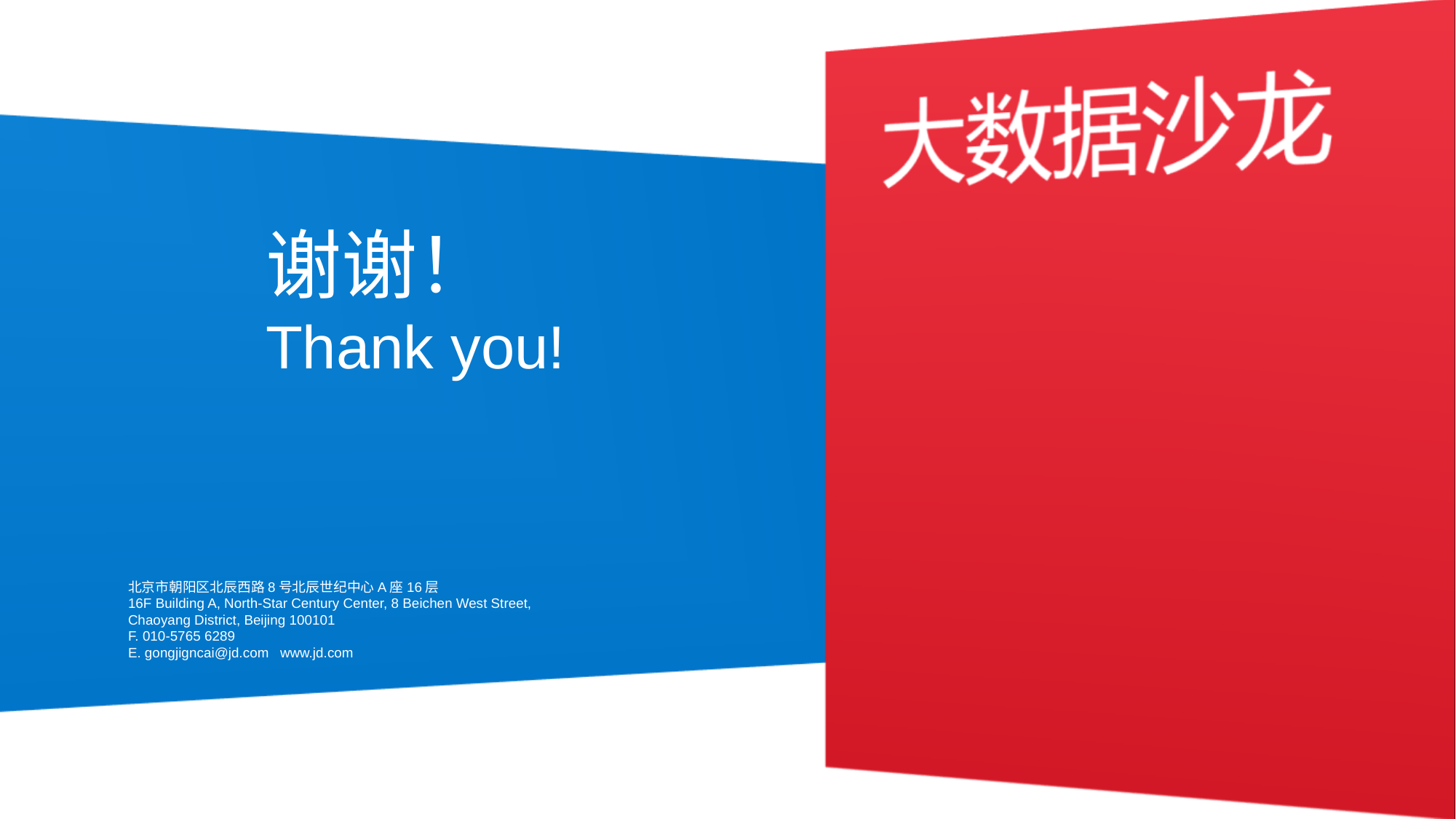

谢谢！
Thank you!
北京市朝阳区北辰西路8号北辰世纪中心A座16层
16F Building A, North-Star Century Center, 8 Beichen West Street,
Chaoyang District, Beijing 100101
F. 010-5765 6289
E. gongjigncai@jd.com   www.jd.com